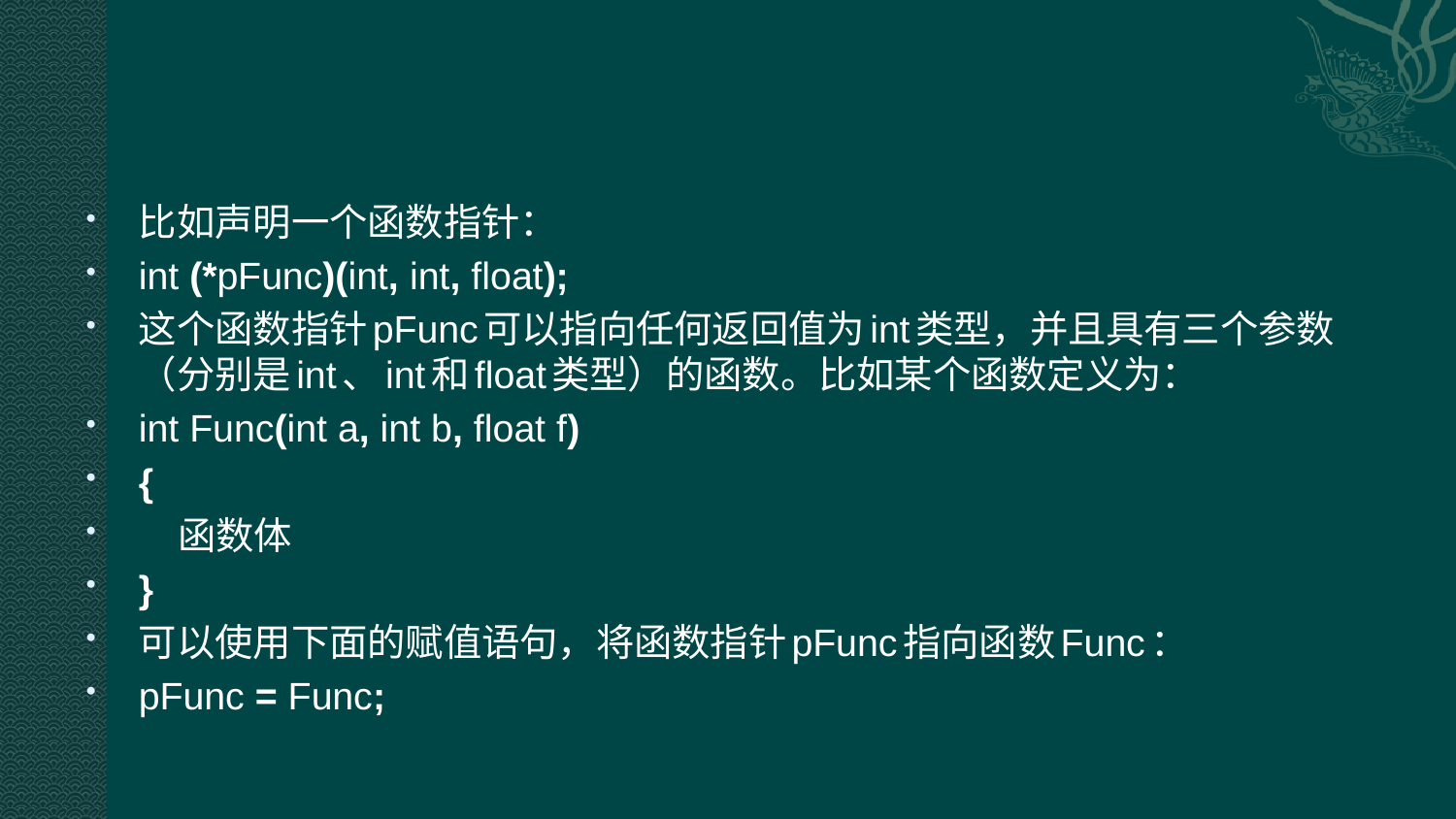

#
比如声明一个函数指针：
int (*pFunc)(int, int, float);
这个函数指针pFunc可以指向任何返回值为int类型，并且具有三个参数（分别是int、int和float类型）的函数。比如某个函数定义为：
int Func(int a, int b, float f)
{
    函数体
}
可以使用下面的赋值语句，将函数指针pFunc指向函数Func：
pFunc = Func;